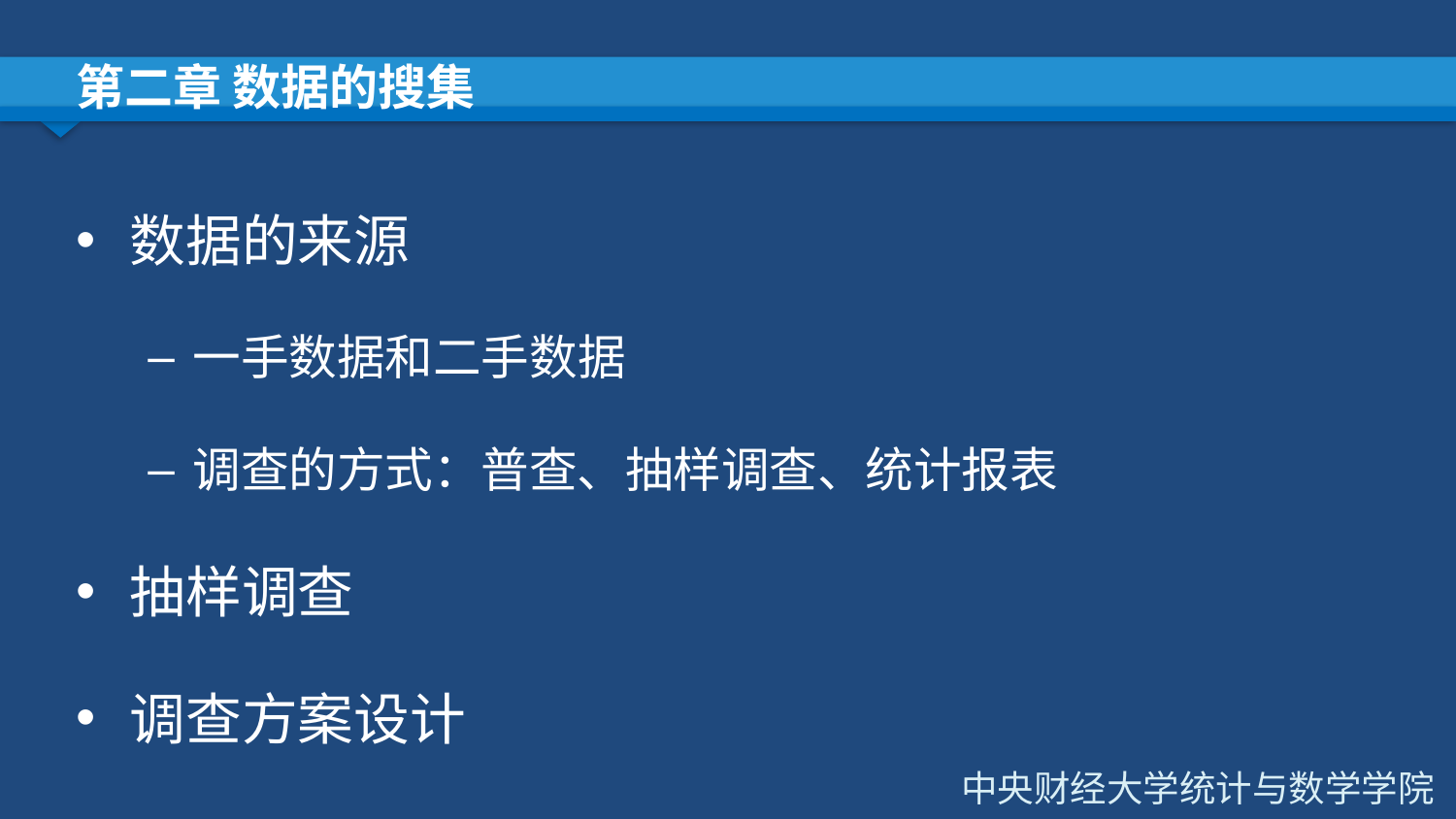

# 第二章 数据的搜集
数据的来源
一手数据和二手数据
调查的方式：普查、抽样调查、统计报表
抽样调查
调查方案设计